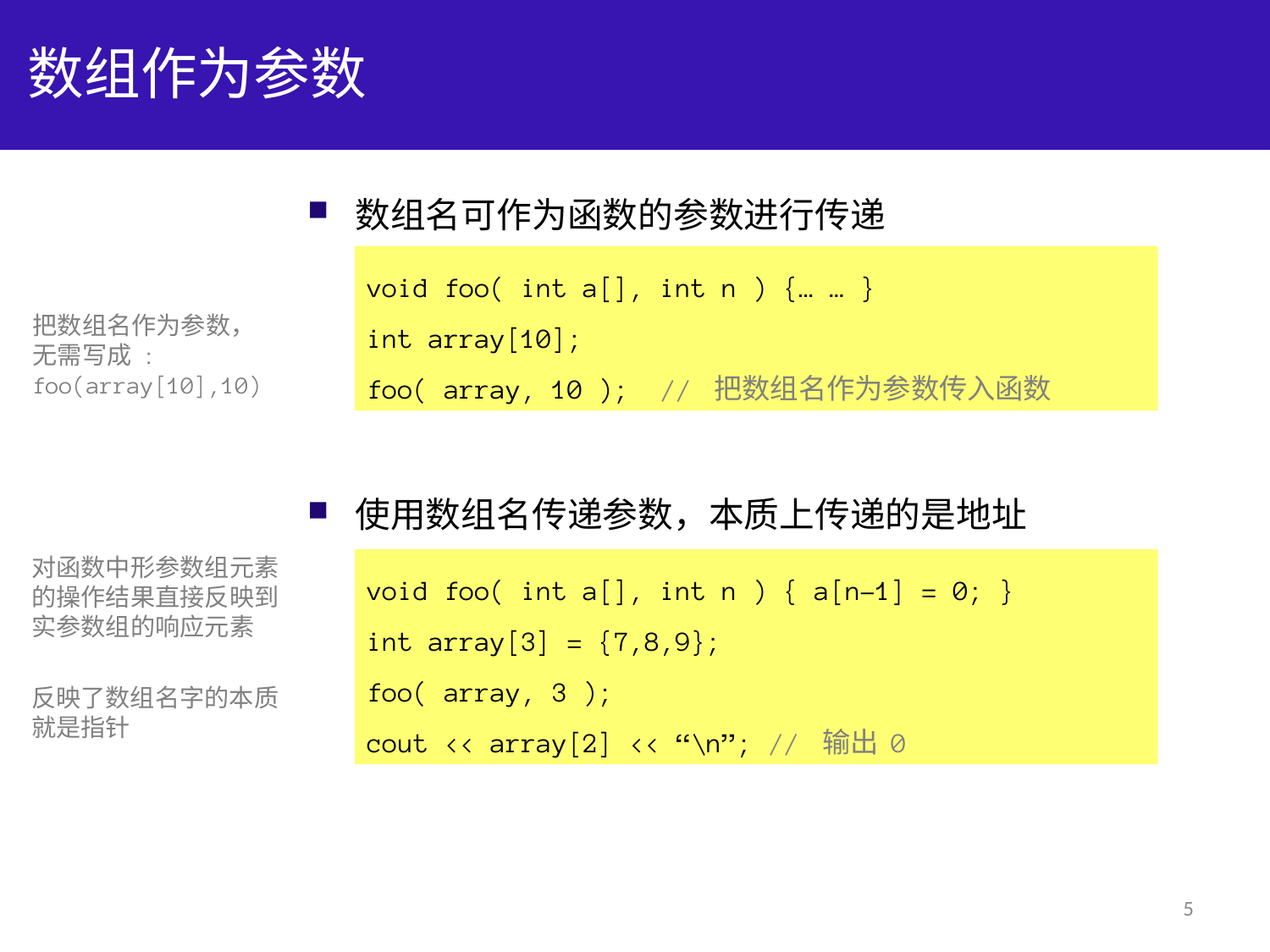

# 数组作为参数
数组名可作为函数的参数进行传递

使用数组名传递参数，本质上传递的是地址
void foo( int a[], int n ) {… … }
int array[10];
foo( array, 10 );  // 把数组名作为参数传入函数
把数组名作为参数，
无需写成 :
foo(array[10],10)
对函数中形参数组元素
的操作结果直接反映到
实参数组的响应元素
void foo( int a[], int n ) { a[n-1] = 0; }
int array[3] = {7,8,9};
foo( array, 3 );
cout << array[2] << “\n”; // 输出 0
反映了数组名字的本质
就是指针
5